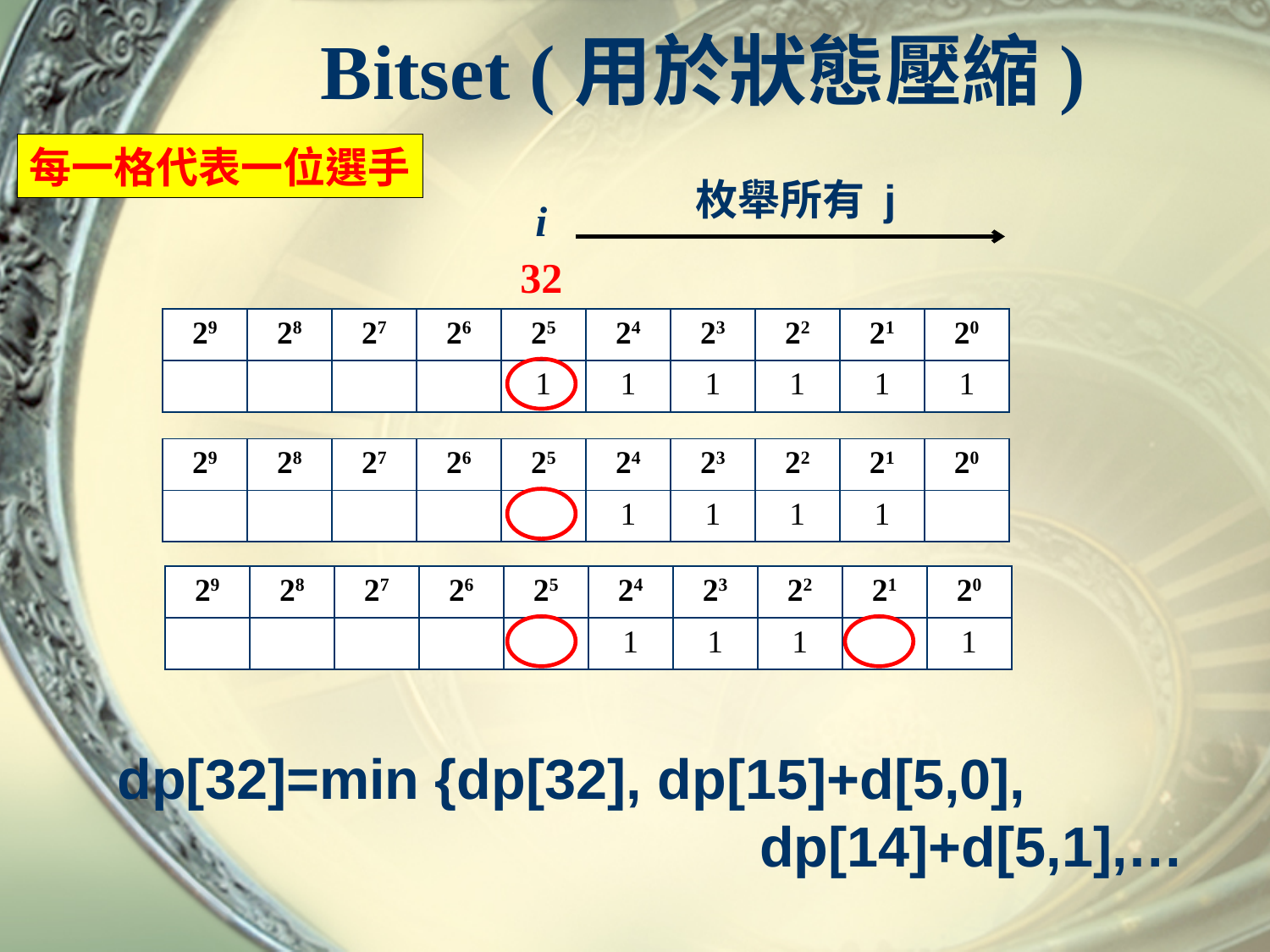

# Bitset (用於狀態壓縮)
每一格代表一位選手
枚舉所有 j
i
32
| 29 | 28 | 27 | 26 | 25 | 24 | 23 | 22 | 21 | 20 |
| --- | --- | --- | --- | --- | --- | --- | --- | --- | --- |
|  |  |  |  | 1 | 1 | 1 | 1 | 1 | 1 |

| 29 | 28 | 27 | 26 | 25 | 24 | 23 | 22 | 21 | 20 |
| --- | --- | --- | --- | --- | --- | --- | --- | --- | --- |
|  |  |  |  |  | 1 | 1 | 1 | 1 |  |

| 29 | 28 | 27 | 26 | 25 | 24 | 23 | 22 | 21 | 20 |
| --- | --- | --- | --- | --- | --- | --- | --- | --- | --- |
|  |  |  |  |  | 1 | 1 | 1 |  | 1 |

dp[32]=min {dp[32], dp[15]+d[5,0],
                                         dp[14]+d[5,1],…